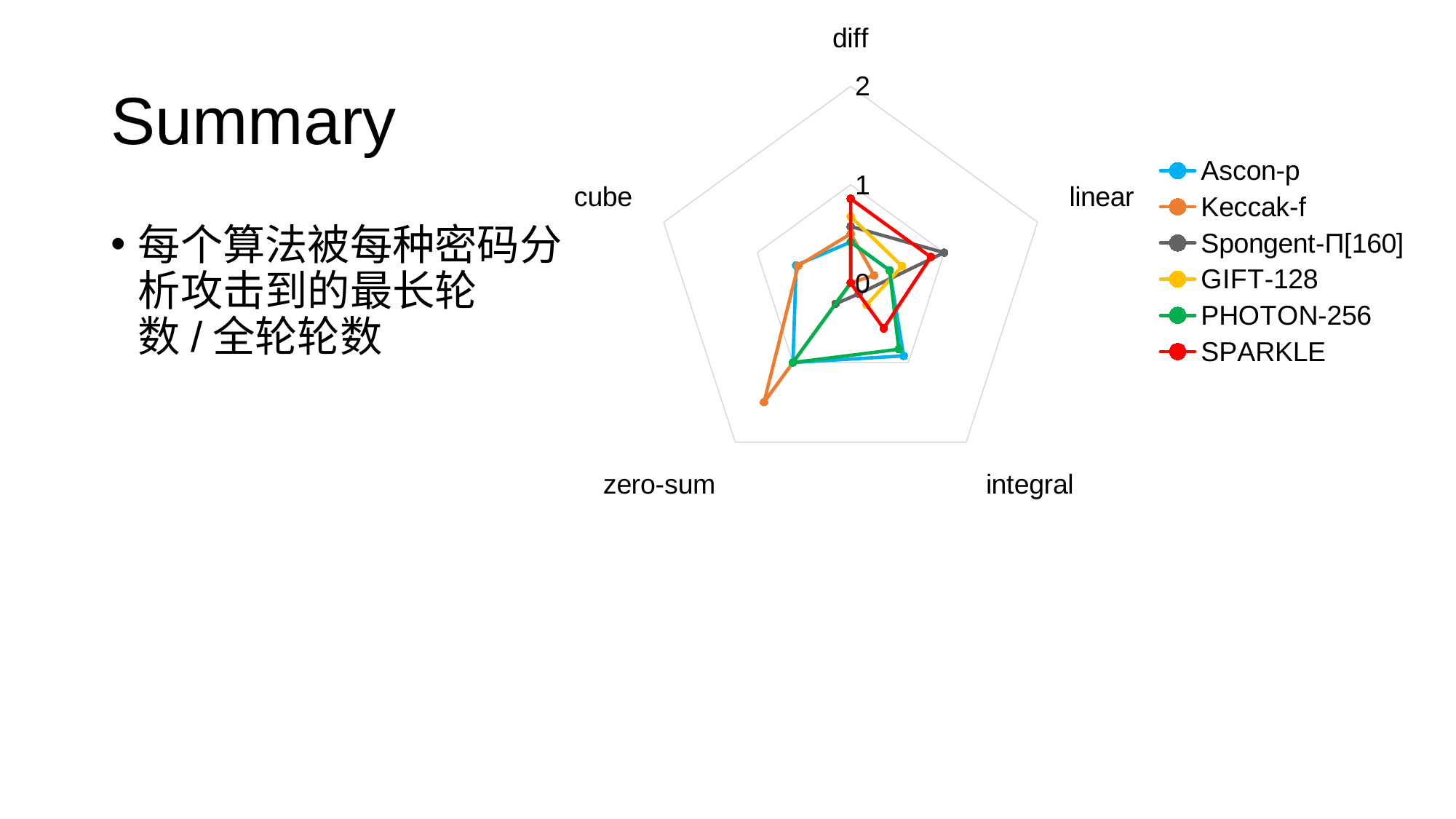

### Chart

| Category | Ascon-p | Keccak-f | Spongent-Π[160] | GIFT-128 | PHOTON-256 | SPARKLE |
|---|---|---|---|---|---|---|
| diff | 0.4166666666666667 | 0.5 | 0.575 | 0.675 | 0.4166666666666667 | 0.8571428571428571 |
| linear | 0.4166666666666667 | 0.25 | 1.0 | 0.55 | 0.4166666666666667 | 0.8571428571428571 |
| integral | 0.9166666666666666 | 0.0 | 0.1375 | 0.275 | 0.8333333333333334 | 0.5714285714285714 |
| zero-sum | 1.0 | 1.5 | 0.2625 | 0.0 | 1.0 | 0.0 |
| cube | 0.5833333333333334 | 0.5625 | 0.0 | 0.0 | 0.0 | 0.0 |
# Summary
每个算法被每种密码分析攻击到的最长轮数/全轮轮数